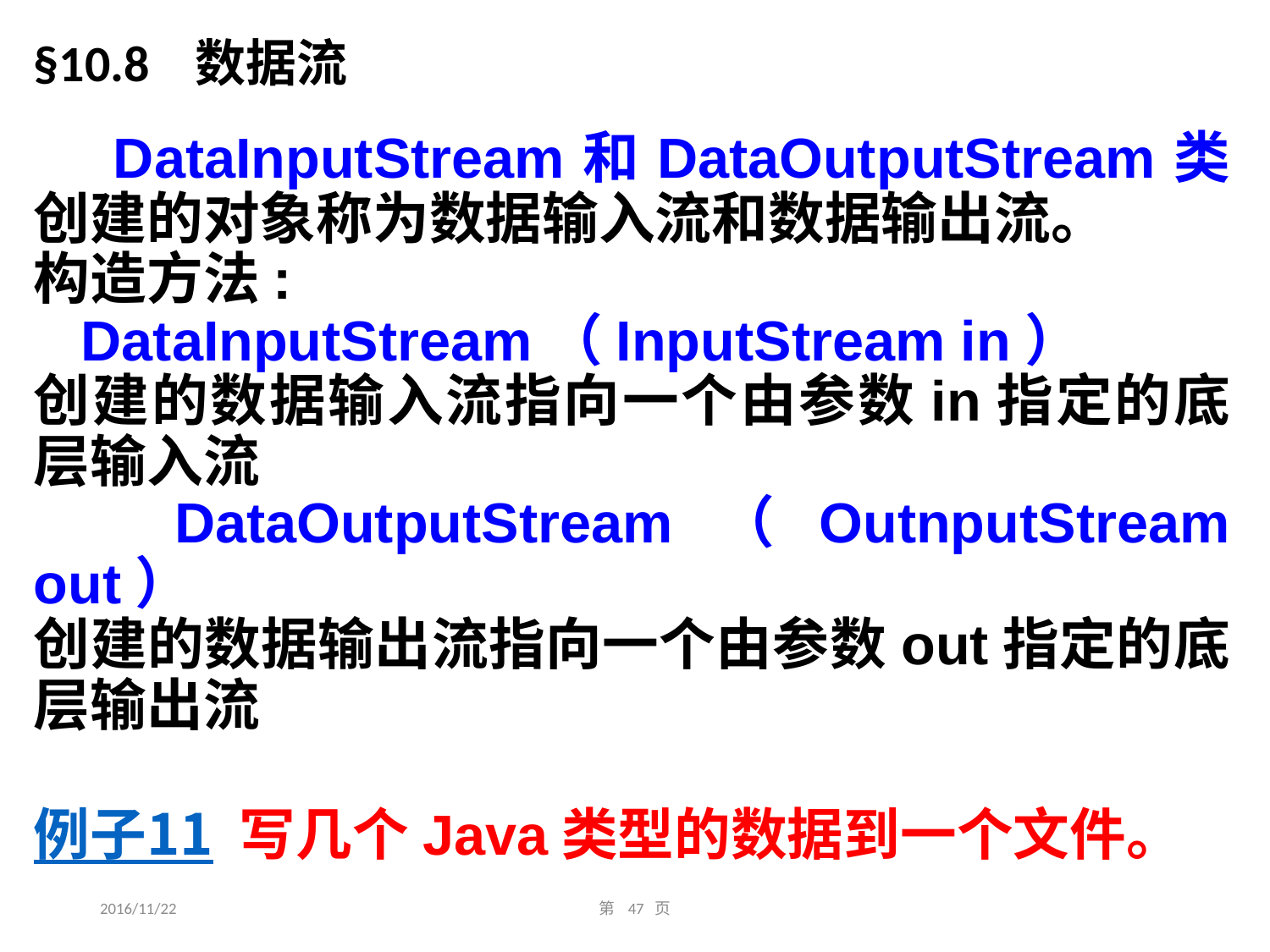

§10.8   数据流
    DataInputStream和DataOutputStream类创建的对象称为数据输入流和数据输出流。
构造方法:
   DataInputStream（InputStream in）
创建的数据输入流指向一个由参数in指定的底层输入流
   DataOutputStream（OutnputStream out）
创建的数据输出流指向一个由参数out指定的底层输出流

例子11  写几个Java类型的数据到一个文件。
2016/11/22
第  47  页